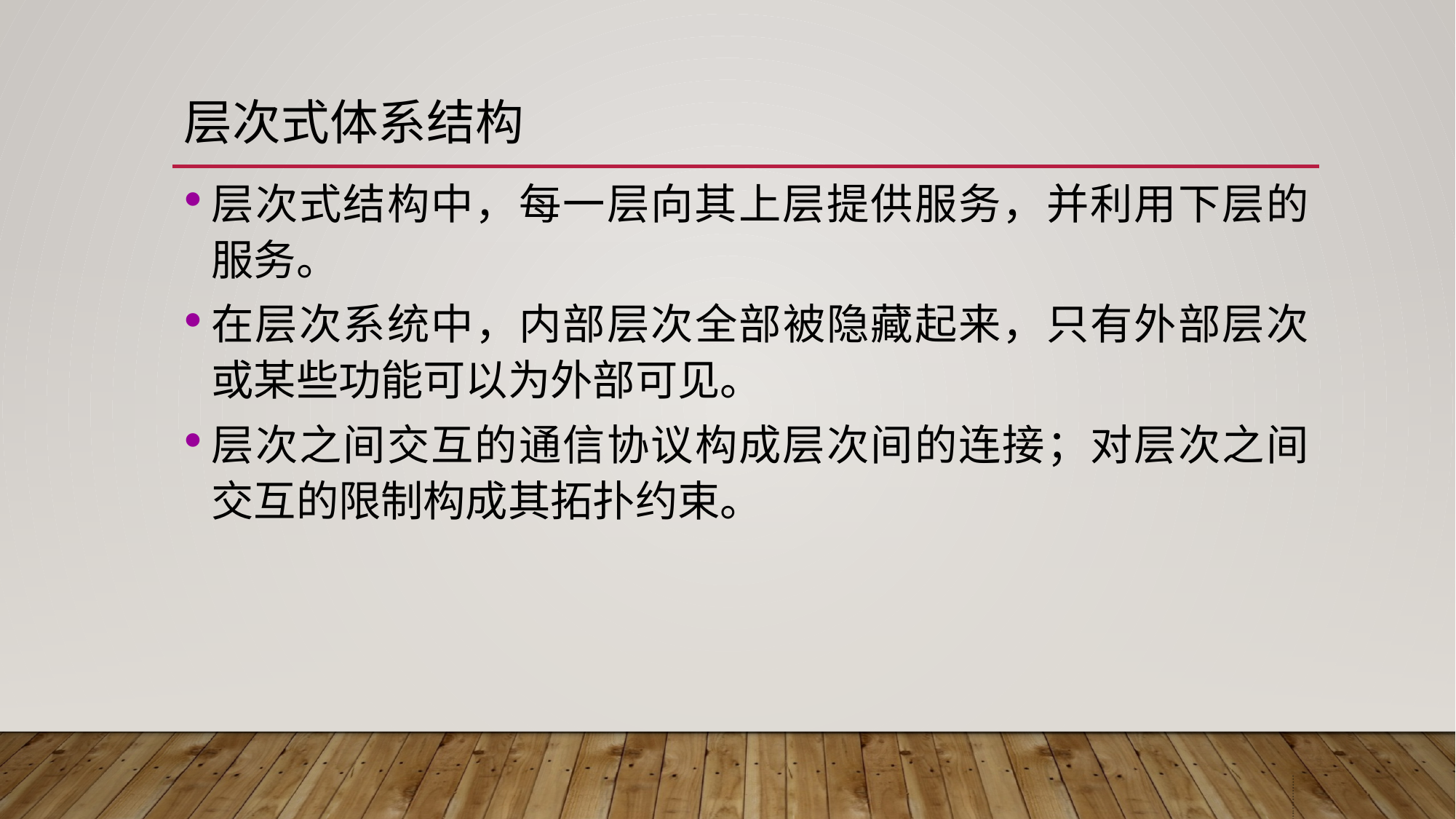

层次式体系结构
层次式结构中，每一层向其上层提供服务，并利用下层的服务。
在层次系统中，内部层次全部被隐藏起来，只有外部层次或某些功能可以为外部可见。
层次之间交互的通信协议构成层次间的连接；对层次之间交互的限制构成其拓扑约束。

坤兽璃掌俄微您敬策欲牧耙息蛛森型妥库磋寝炎渔非渭臻纳老楔杯胰串危软件体系结构软件体系结构